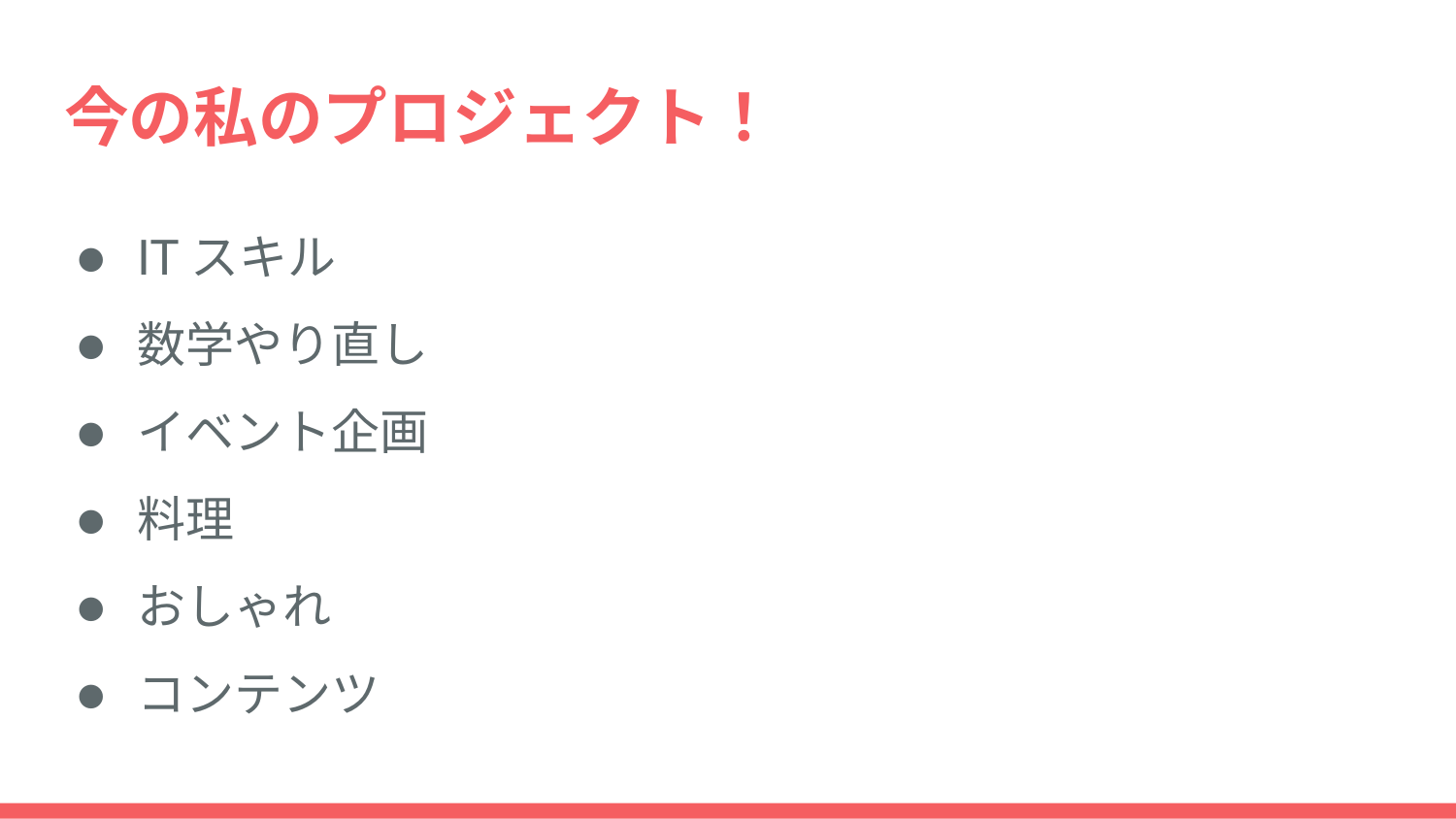

# 今の私のプロジェクト！
ITスキル
数学やり直し
イベント企画
料理
おしゃれ
コンテンツ